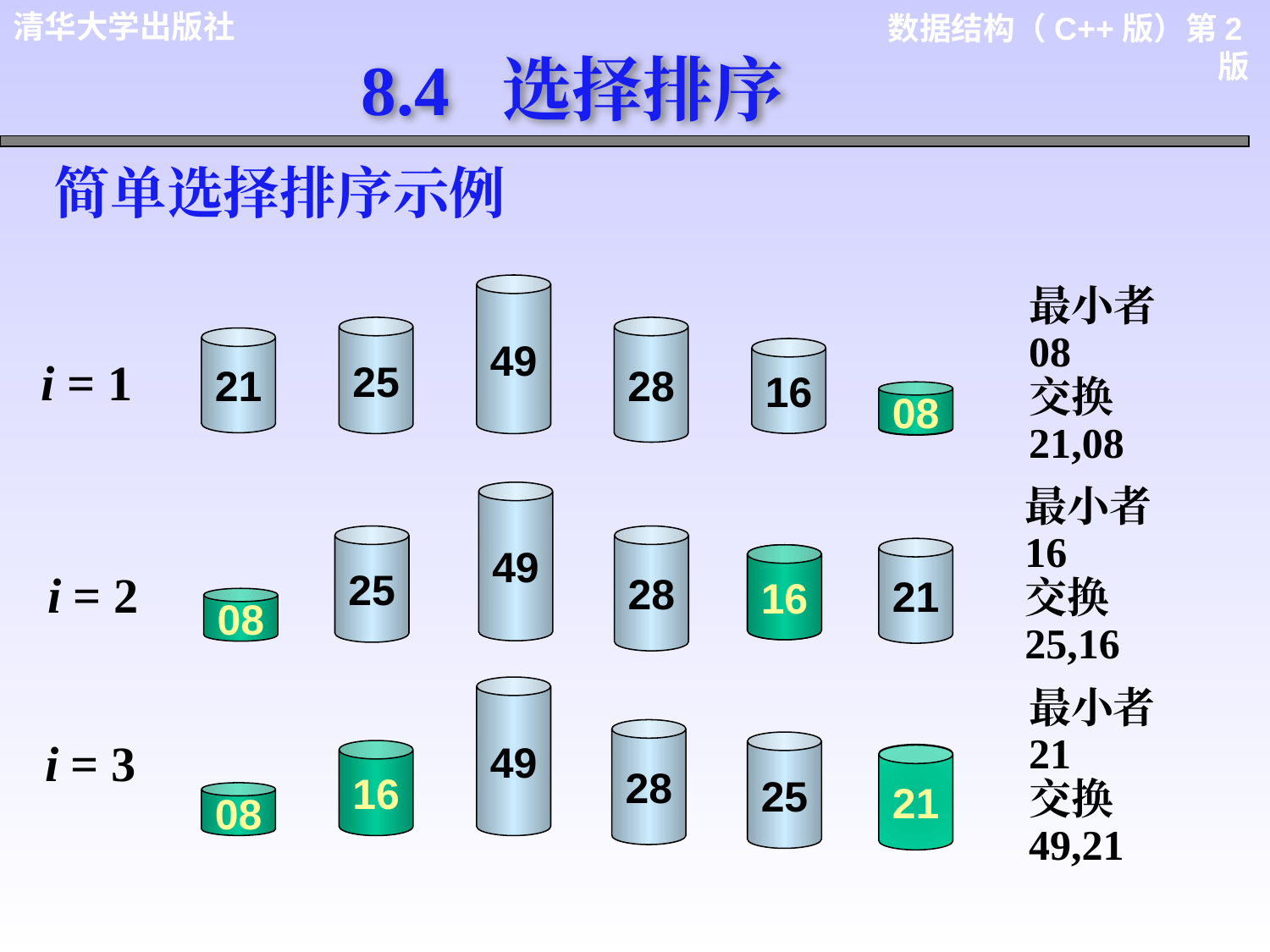

8.4  选择排序
简单选择排序示例
49
最小者 08
交换21,08
25
28
21
16
i = 1
08
08
最小者 16
交换25,16
49
25
28
16
21
08
16
i = 2
49
28
21
08
最小者 21
交换49,21
i = 3
25
16
21